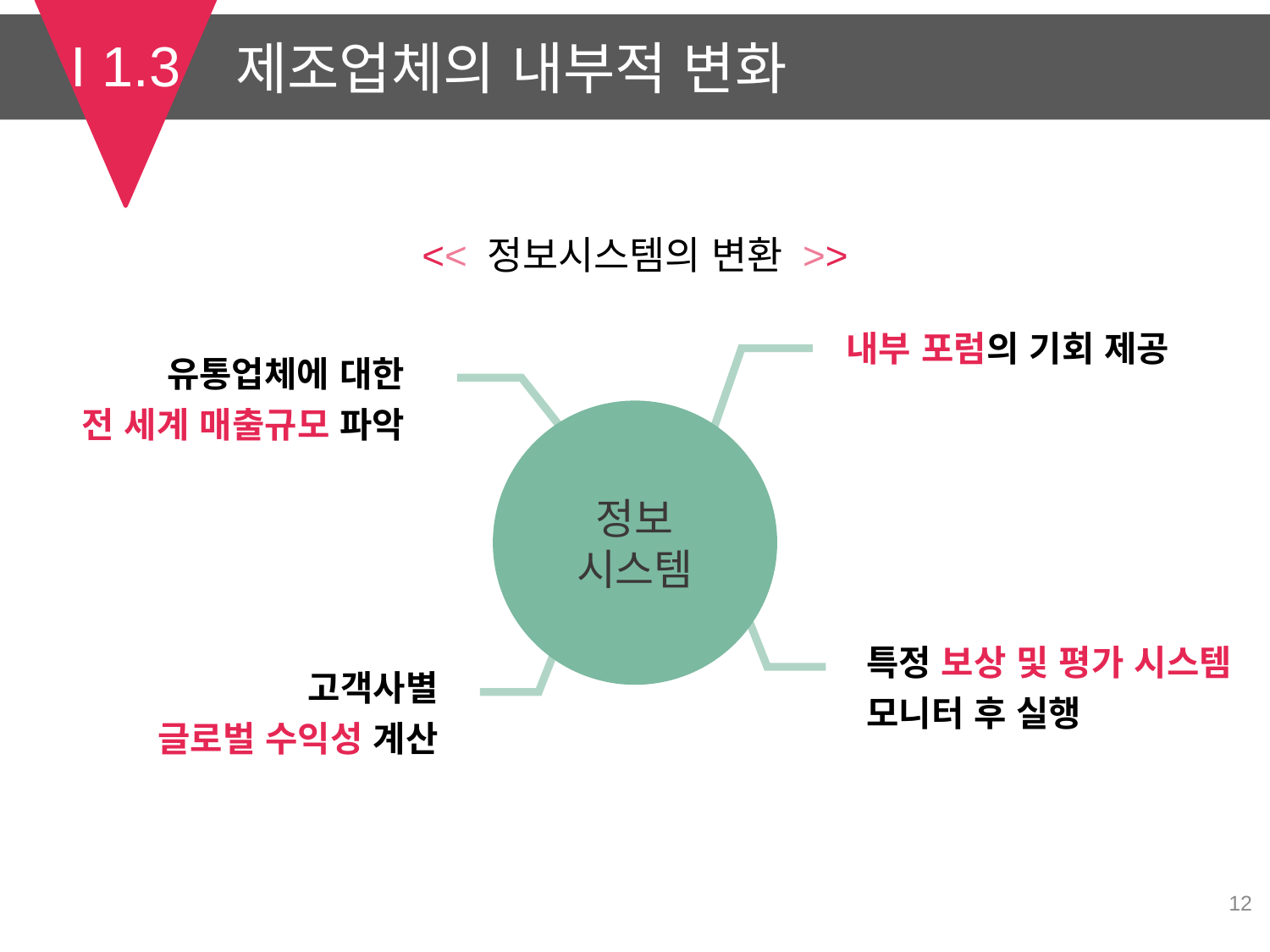

I 1.3

제조업체의 내부적 변화
<< 정보시스템의 변환 >>
내부 포럼의 기회 제공
유통업체에 대한
전 세계 매출규모 파악

정보
시스템

특정 보상 및 평가 시스템
모니터 후 실행

고객사별
글로벌 수익성 계산
12